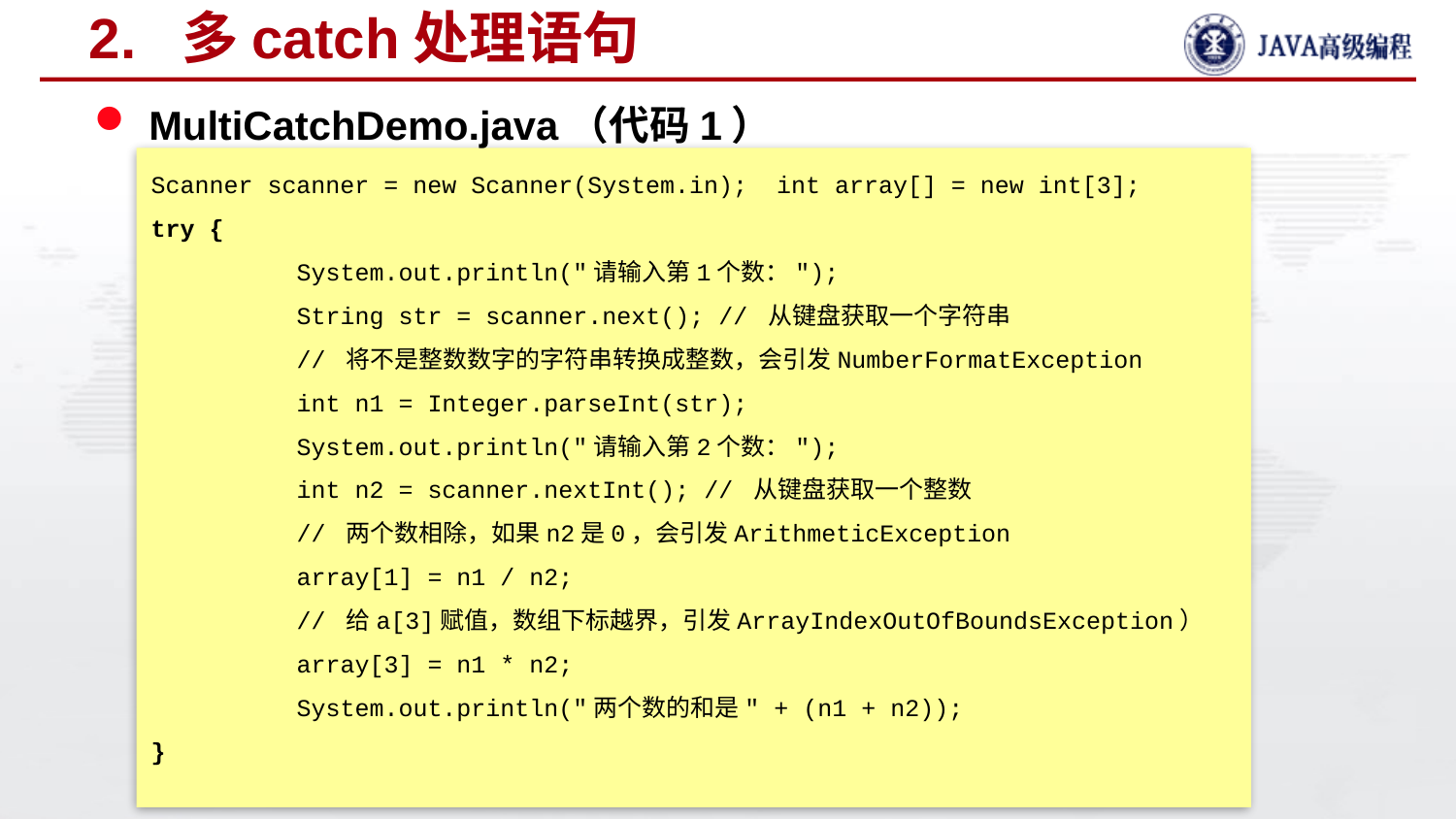

# 2.  多catch处理语句
MultiCatchDemo.java（代码1）
Scanner scanner = new Scanner(System.in);  int array[] = new int[3];
try {
	System.out.println("请输入第1个数：");
	String str = scanner.next(); // 从键盘获取一个字符串
	// 将不是整数数字的字符串转换成整数，会引发NumberFormatException
	int n1 = Integer.parseInt(str);
	System.out.println("请输入第2个数：");
	int n2 = scanner.nextInt(); // 从键盘获取一个整数
	// 两个数相除，如果n2是0，会引发ArithmeticException
	array[1] = n1 / n2;
	// 给a[3]赋值，数组下标越界，引发ArrayIndexOutOfBoundsException）
	array[3] = n1 * n2;
	System.out.println("两个数的和是" + (n1 + n2));
}